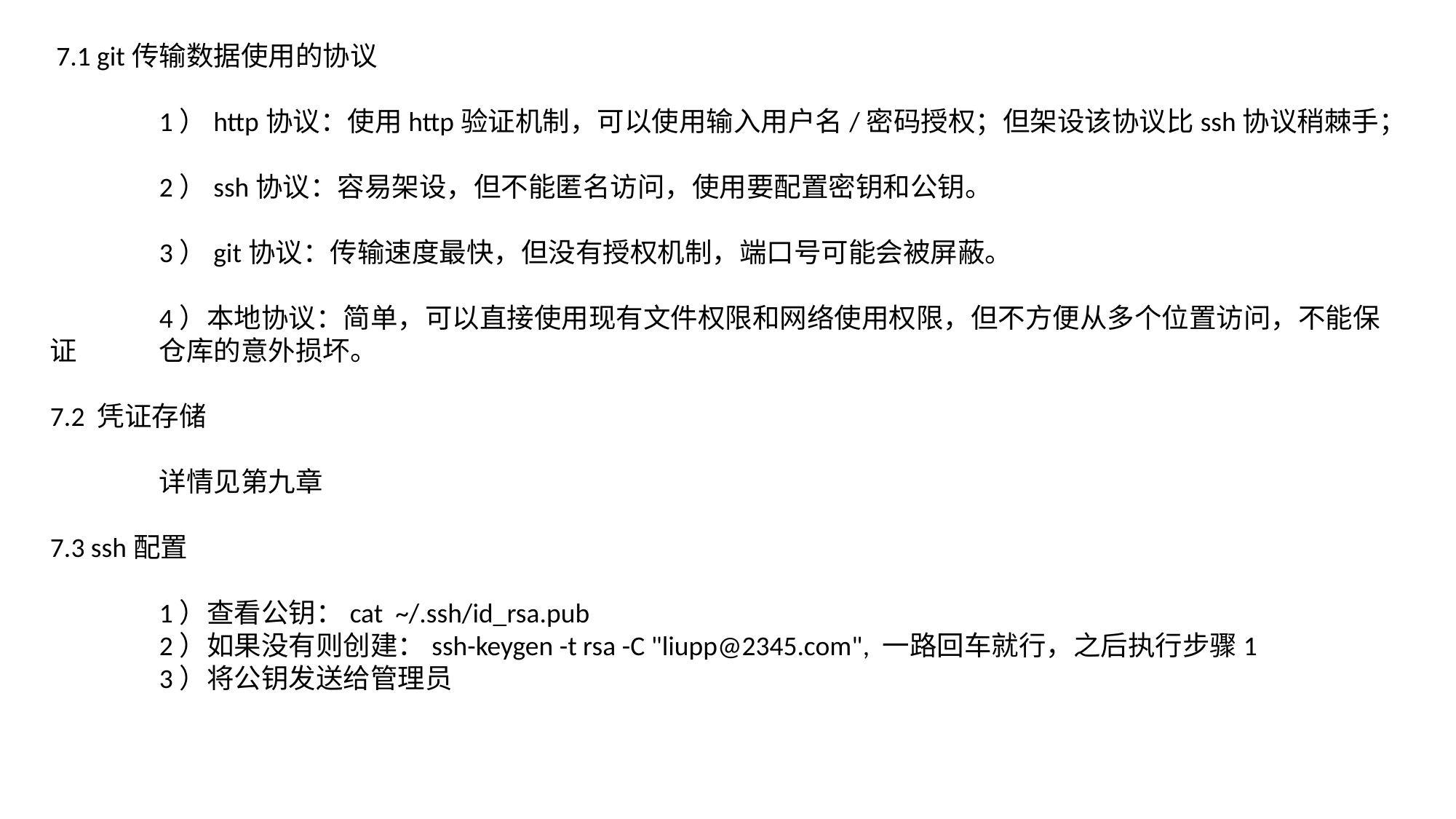

7.1 git传输数据使用的协议

	1）http协议：使用http验证机制，可以使用输入用户名/密码授权；但架设该协议比ssh协议稍棘手；

	2）ssh协议：容易架设，但不能匿名访问，使用要配置密钥和公钥。

	3）git协议：传输速度最快，但没有授权机制，端口号可能会被屏蔽。

	4）本地协议：简单，可以直接使用现有文件权限和网络使用权限，但不方便从多个位置访问，不能保证	仓库的意外损坏。

7.2 凭证存储

	详情见第九章

7.3 ssh配置

	1）查看公钥：cat  ~/.ssh/id_rsa.pub
	2）如果没有则创建：ssh-keygen -t rsa -C "liupp@2345.com", 一路回车就行，之后执行步骤1
	3）将公钥发送给管理员